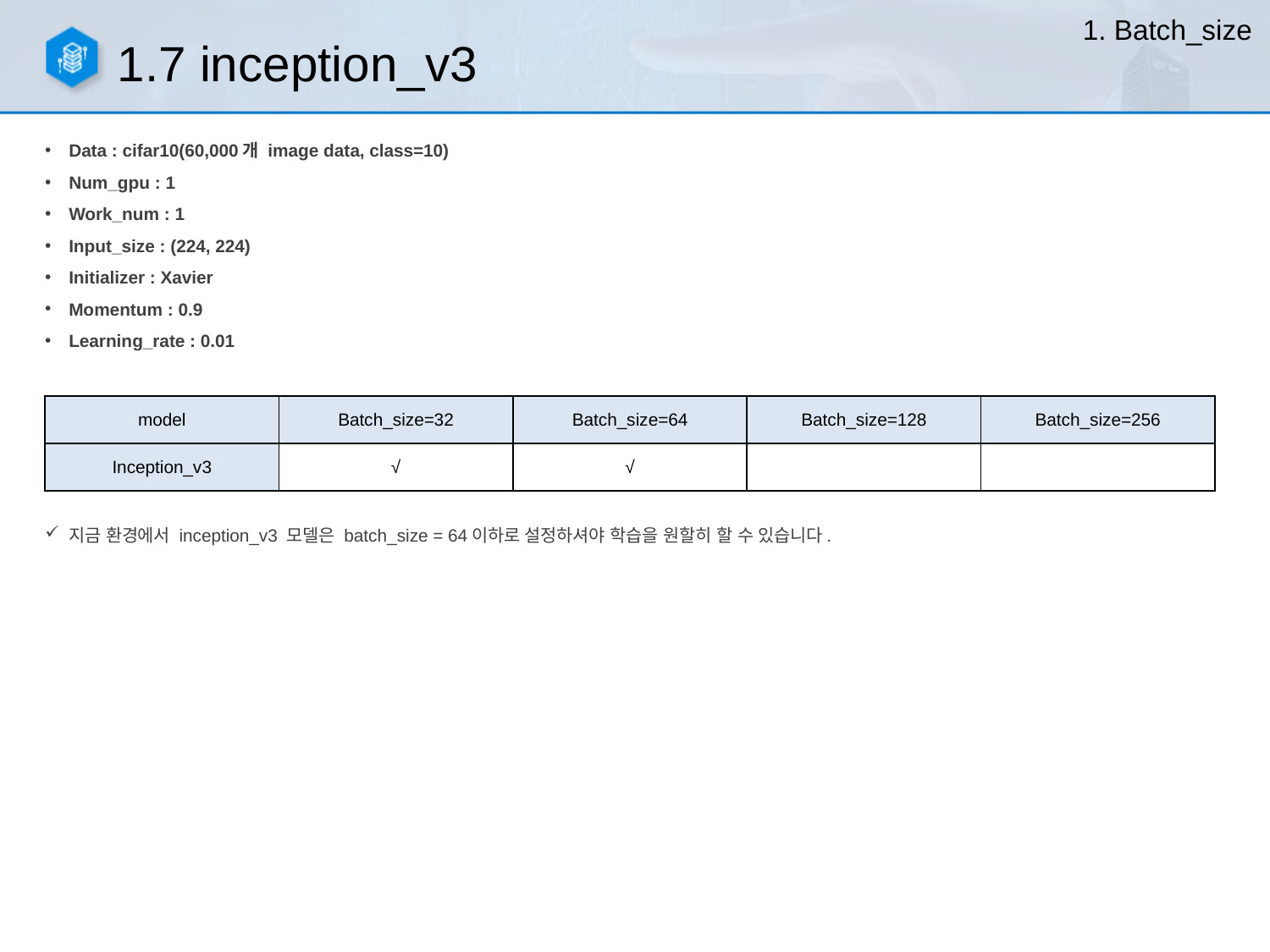

1. Batch_size
1.7 inception_v3
Data : cifar10(60,000개 image data, class=10)
Num_gpu : 1
Work_num : 1
Input_size : (224, 224)
Initializer : Xavier
Momentum : 0.9
Learning_rate : 0.01
| model | Batch\_size=32 | Batch\_size=64 | Batch\_size=128 | Batch\_size=256 |
| --- | --- | --- | --- | --- |
| Inception\_v3 | √ | √ |  |  |
지금 환경에서 inception_v3 모델은 batch_size = 64이하로 설정하셔야 학습을 원할히 할 수 있습니다.